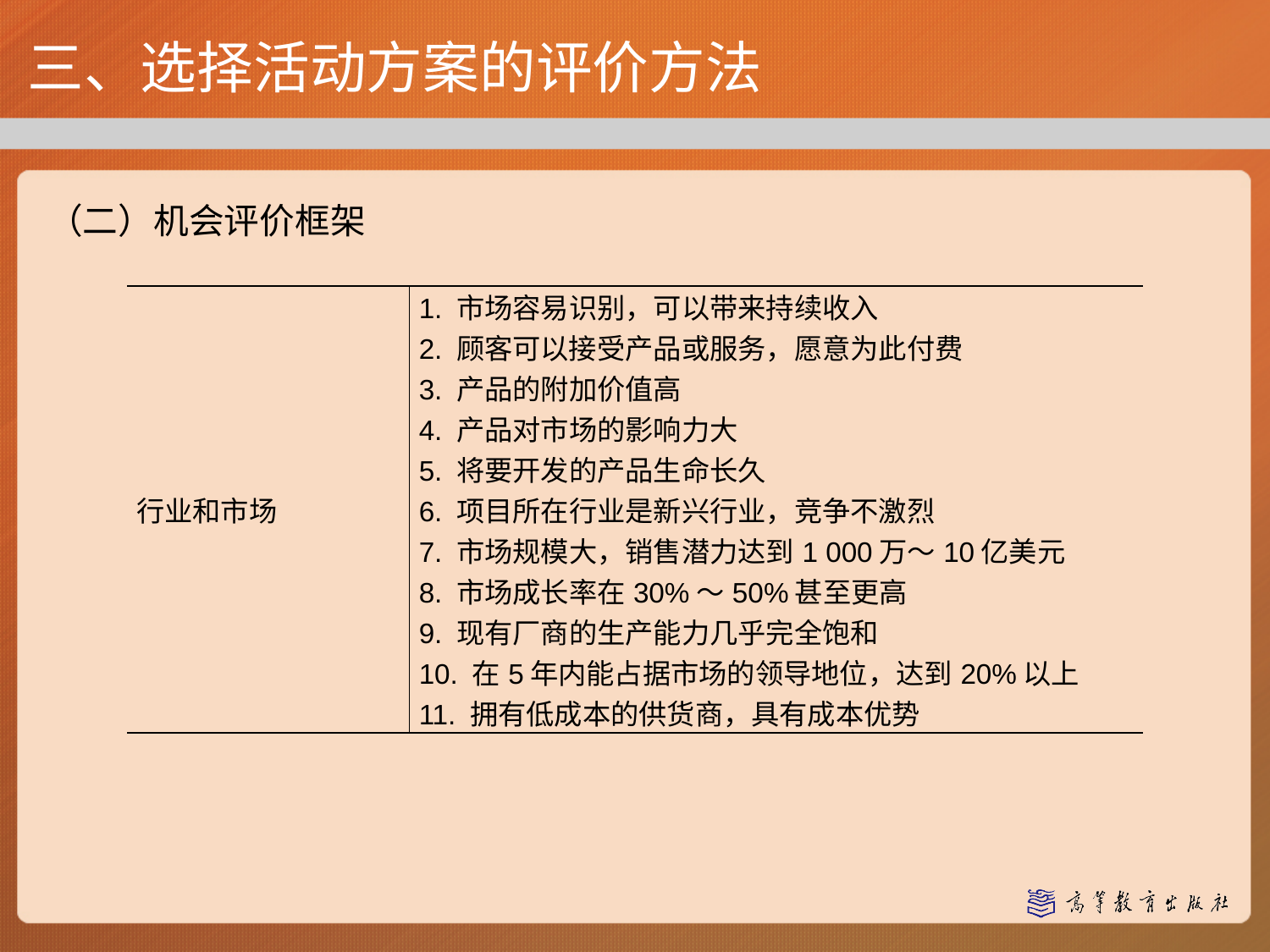

三、选择活动方案的评价方法
（二）机会评价框架
| 行业和市场 | 1. 市场容易识别，可以带来持续收入 2. 顾客可以接受产品或服务，愿意为此付费 3. 产品的附加价值高 4. 产品对市场的影响力大 5. 将要开发的产品生命长久 6. 项目所在行业是新兴行业，竞争不激烈 7. 市场规模大，销售潜力达到1 000万～10亿美元 8. 市场成长率在30%～50%甚至更高 9. 现有厂商的生产能力几乎完全饱和 10. 在5年内能占据市场的领导地位，达到20%以上 11. 拥有低成本的供货商，具有成本优势 |
| --- | --- |